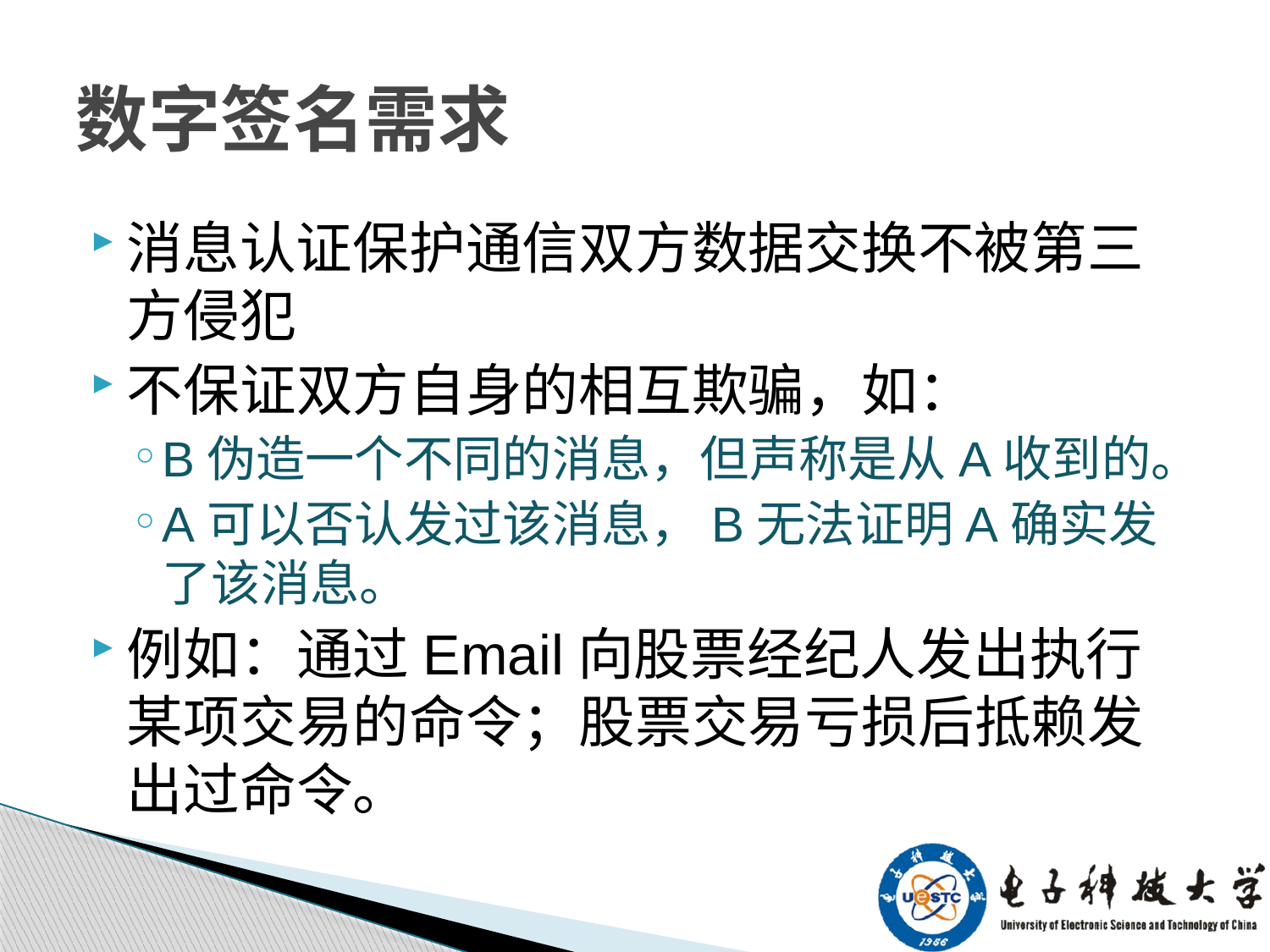

# 数字签名需求
消息认证保护通信双方数据交换不被第三方侵犯
不保证双方自身的相互欺骗，如：
B伪造一个不同的消息，但声称是从A收到的。
A可以否认发过该消息，B无法证明A确实发了该消息。
例如：通过Email向股票经纪人发出执行某项交易的命令；股票交易亏损后抵赖发出过命令。